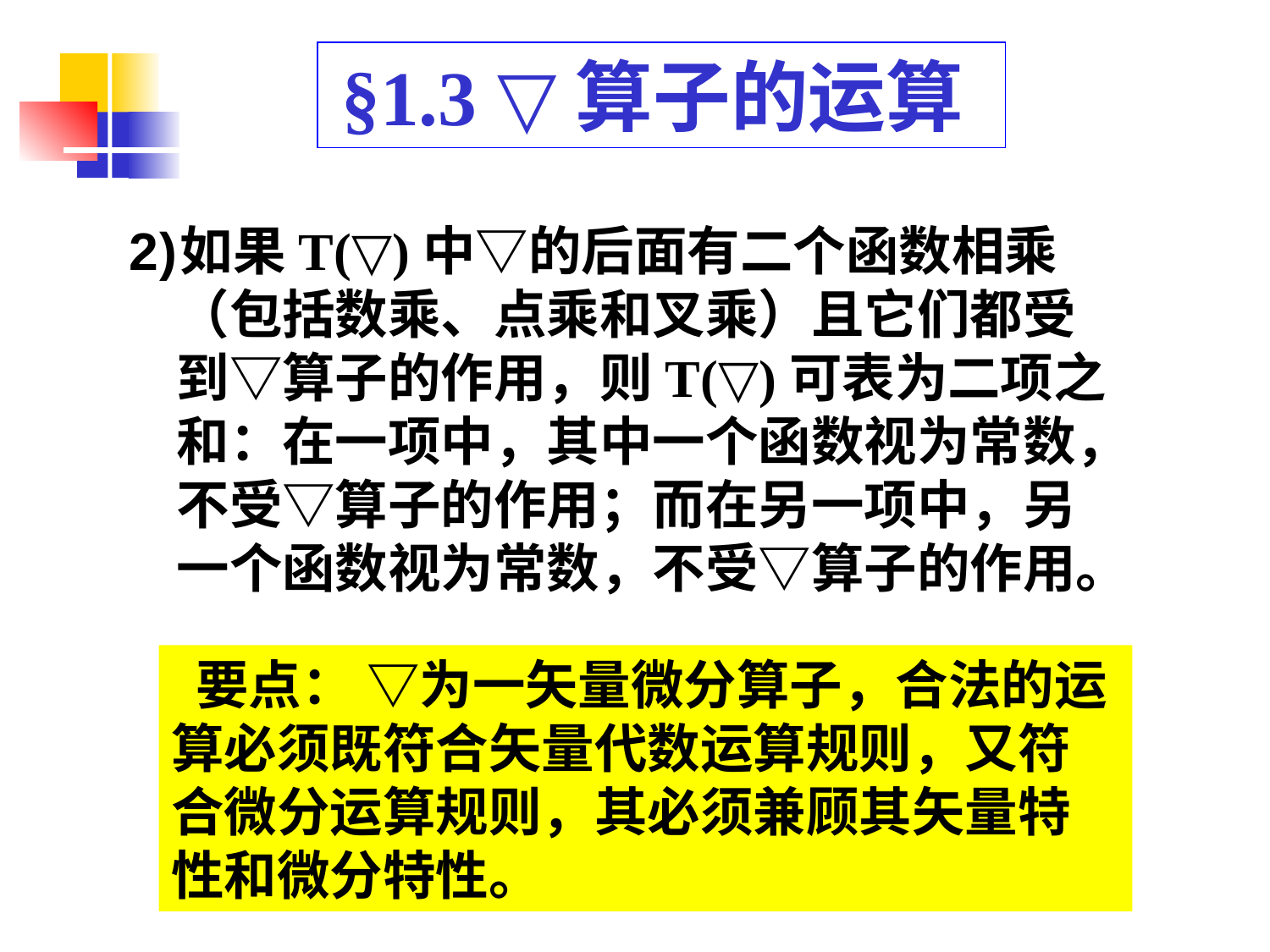

§1.3 ▽算子的运算
如果T(▽)中▽的后面有二个函数相乘（包括数乘、点乘和叉乘）且它们都受到▽算子的作用，则T(▽)可表为二项之和：在一项中，其中一个函数视为常数，不受▽算子的作用；而在另一项中，另一个函数视为常数，不受▽算子的作用。
 要点： ▽为一矢量微分算子，合法的运算必须既符合矢量代数运算规则，又符合微分运算规则，其必须兼顾其矢量特性和微分特性。